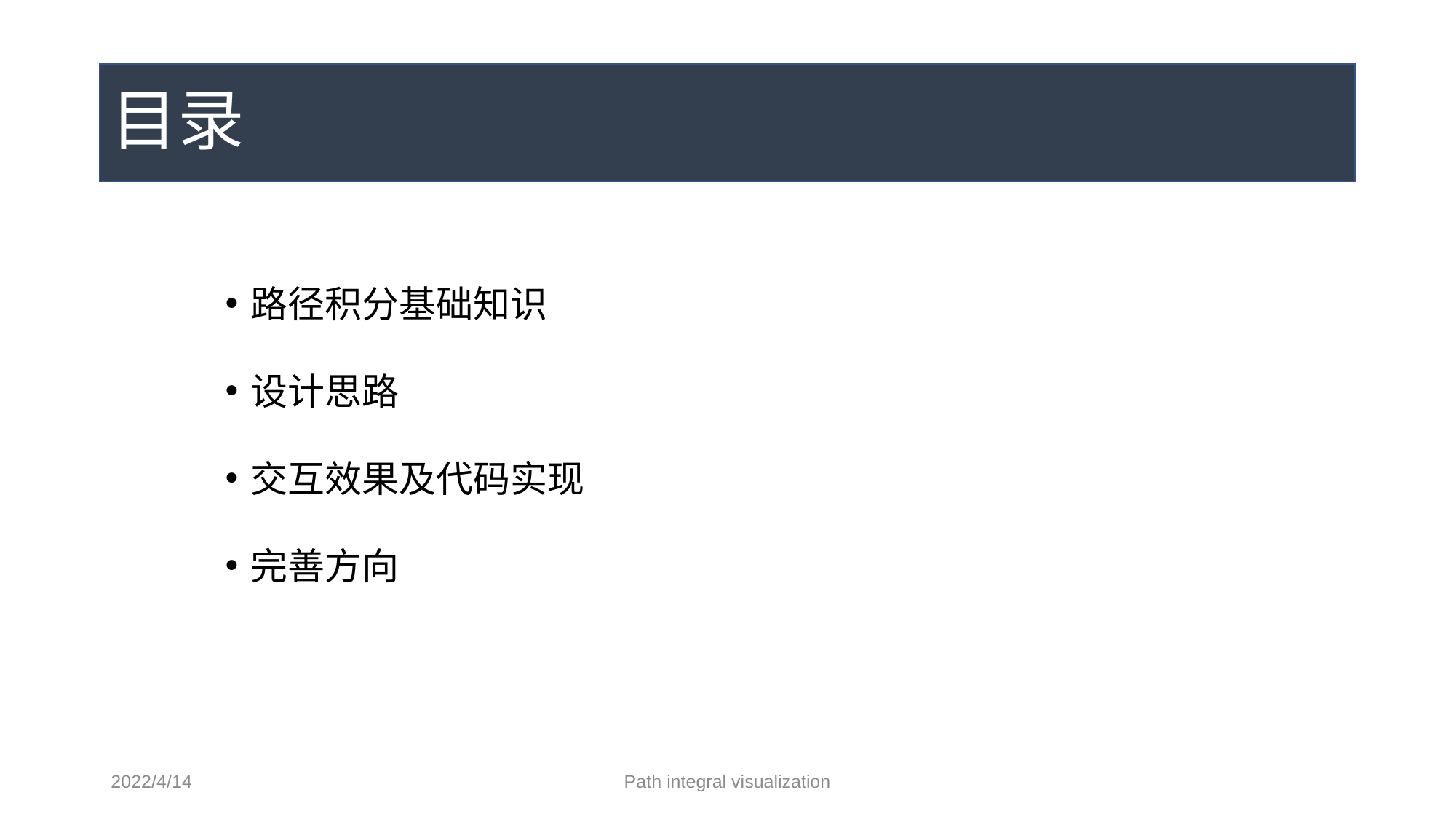

# 目录

路径积分基础知识
设计思路
交互效果及代码实现
完善方向

2022/4/14
Path integral visualization
2